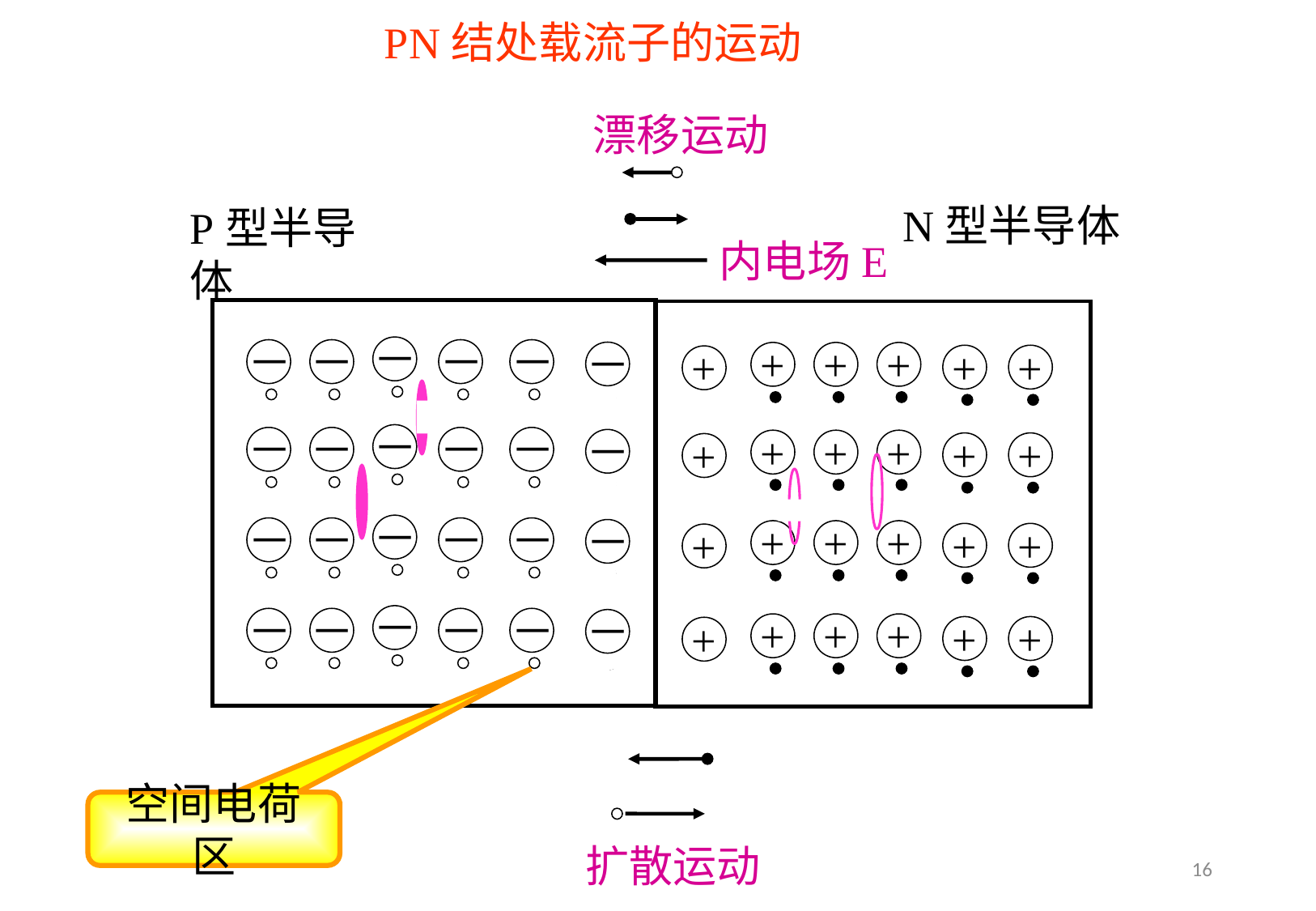

PN结处载流子的运动
漂移运动

N型半导体
P型半导体
内电场E

－

－

－

－

－

－

－

－

－

－

－

－

－

－

－

－

－

－

－

－

－

－

－

－

+

+

+

+

+

+

+

+

+

+

+

+

+

+

+

+

+

+

+

+

+

+

+

+

扩散运动
空间电荷区
16